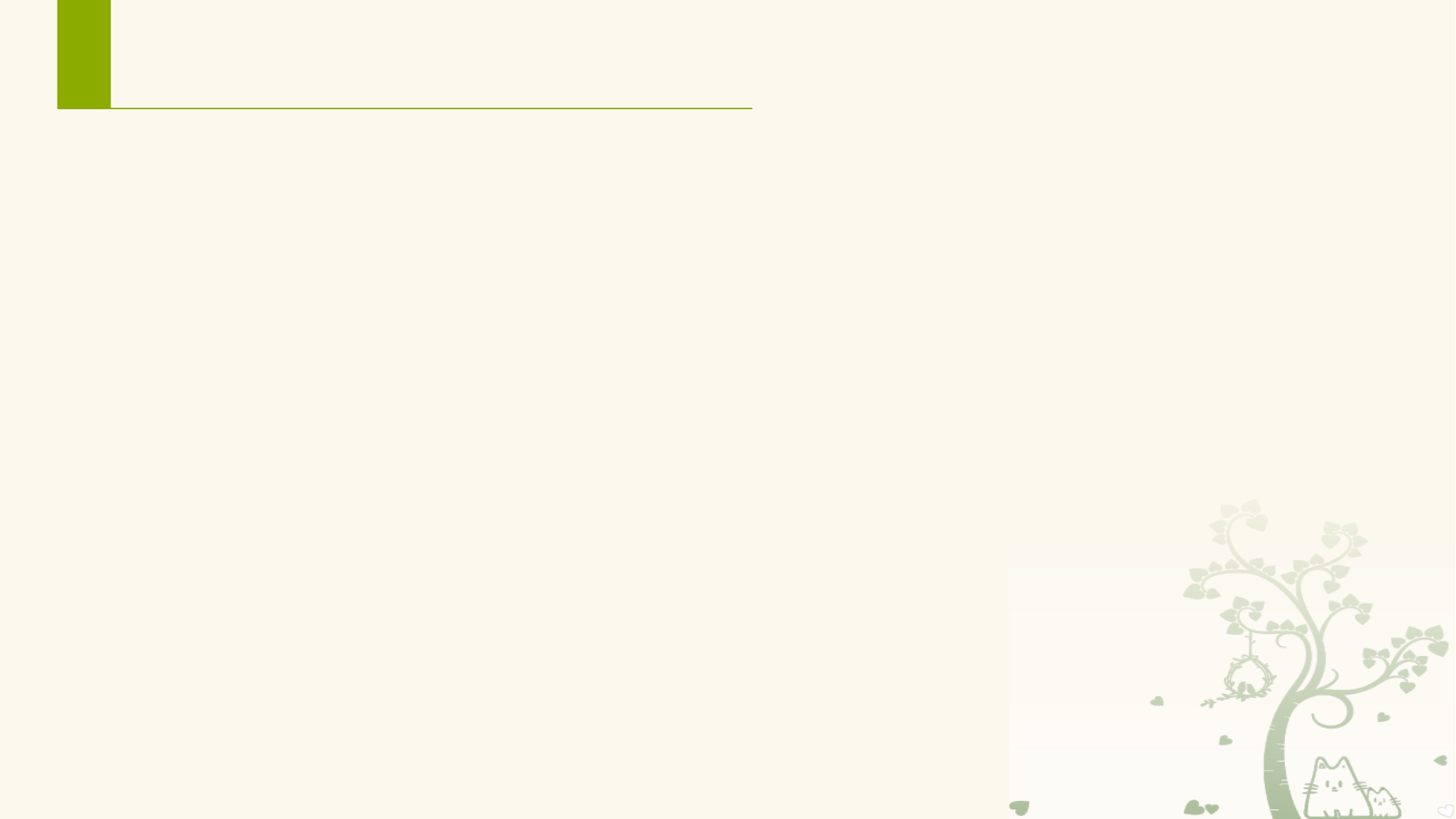

# Android 系统特点
内存和进程管理方面，Android有自己的运行时和虚拟机
Android为了保证高优先级进程运行和正在与用户交互进程的响应速度，允许停止或终止正在运行的低优先级进程，以释放被占用的系统资源
Android进程的优先级并不是固定的，而是根据进程是否在前台或是否与用户交互而不断变化的
Android为组件定义了生命周期，并统一进行管理和控制
Android提供轻量级的进程间通讯机制Intent，使用跨进程组件通信和发送系统级广播成为可能